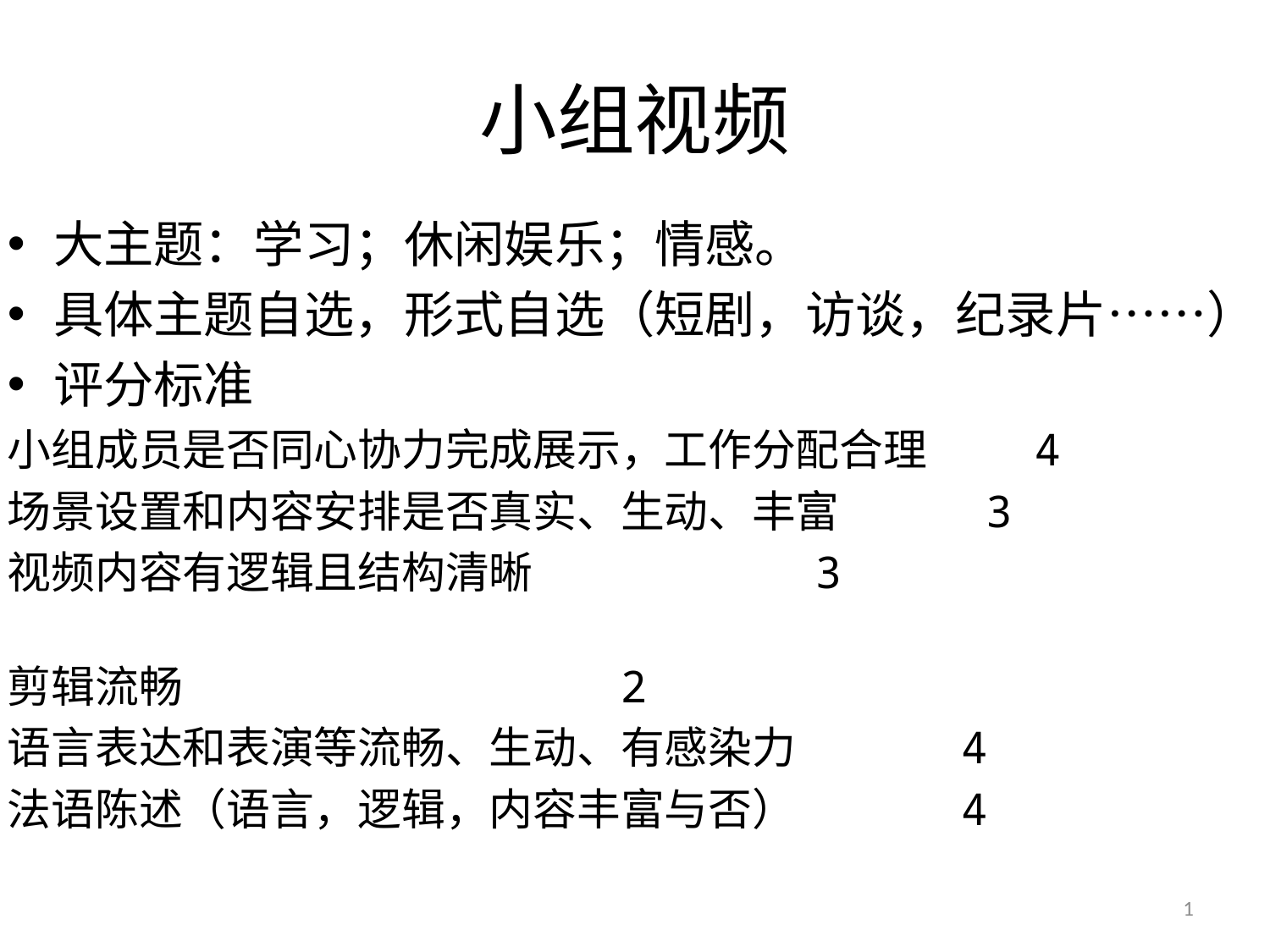

# 小组视频
大主题：学习；休闲娱乐；情感。
具体主题自选，形式自选（短剧，访谈，纪录片……）
评分标准
小组成员是否同心协力完成展示，工作分配合理          4
场景设置和内容安排是否真实、生动、丰富              3
视频内容有逻辑且结构清晰                            3
剪辑流畅                                            2
语言表达和表演等流畅、生动、有感染力                4
法语陈述（语言，逻辑，内容丰富与否）                4

1